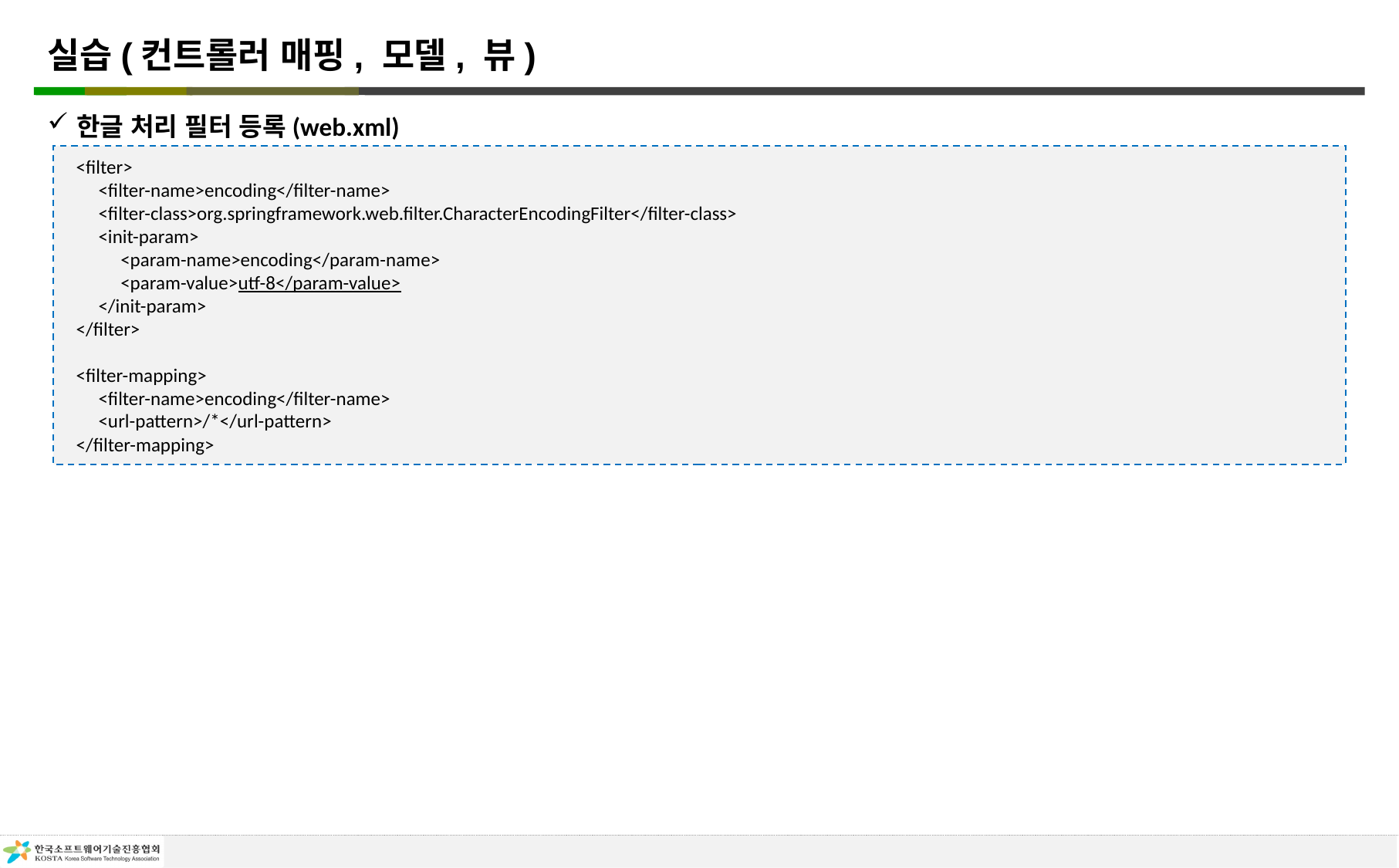

# 실습(컨트롤러 매핑, 모델, 뷰)
한글 처리 필터 등록(web.xml)
<filter>
     <filter-name>encoding</filter-name>
     <filter-class>org.springframework.web.filter.CharacterEncodingFilter</filter-class>
     <init-param>
          <param-name>encoding</param-name>
          <param-value>utf-8</param-value>
     </init-param>
</filter>

<filter-mapping>
     <filter-name>encoding</filter-name>
     <url-pattern>/*</url-pattern>
</filter-mapping>